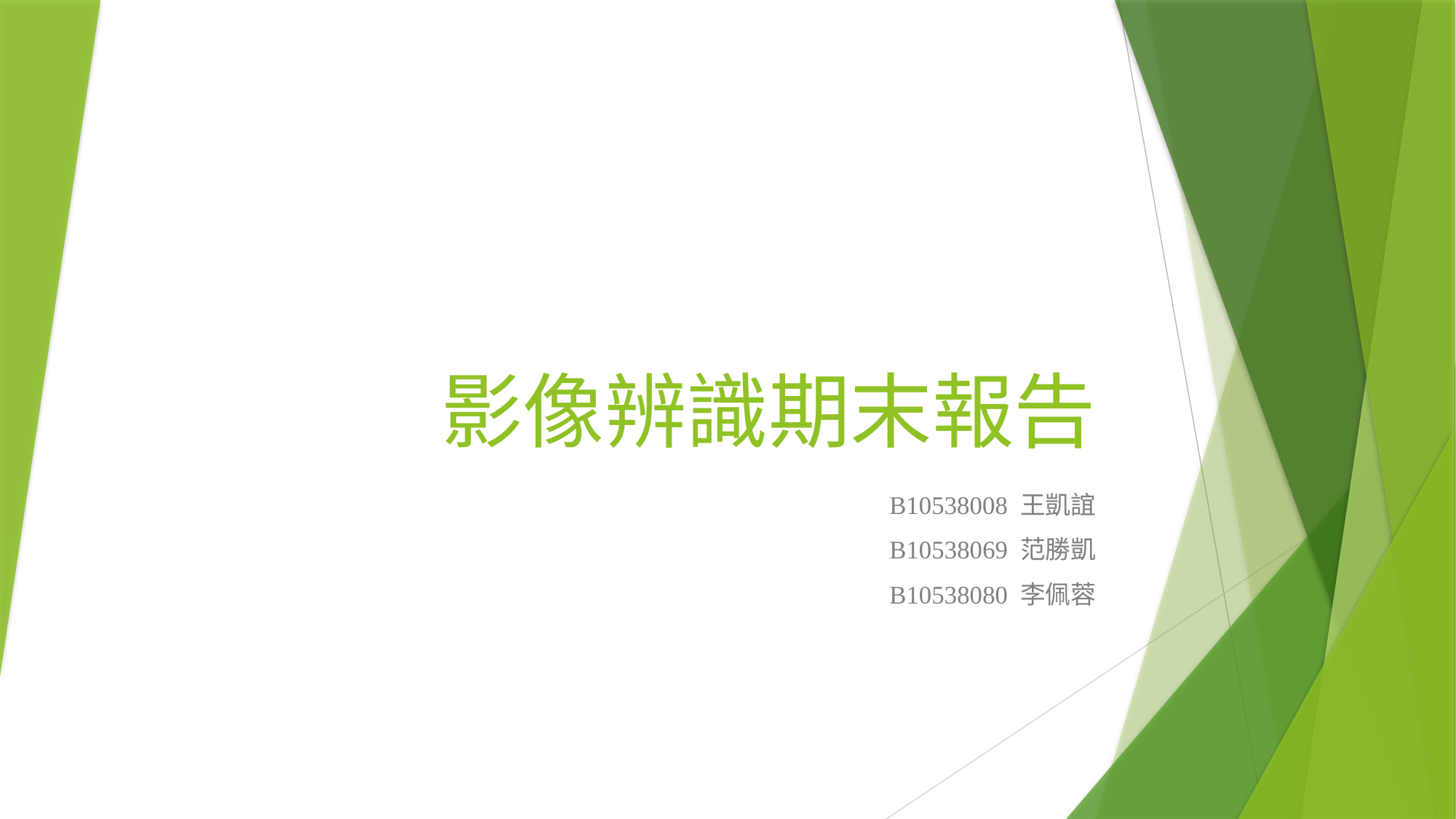

# 影像辨識期末報告
B10538008 王凱誼
B10538069 范勝凱
B10538080 李佩蓉